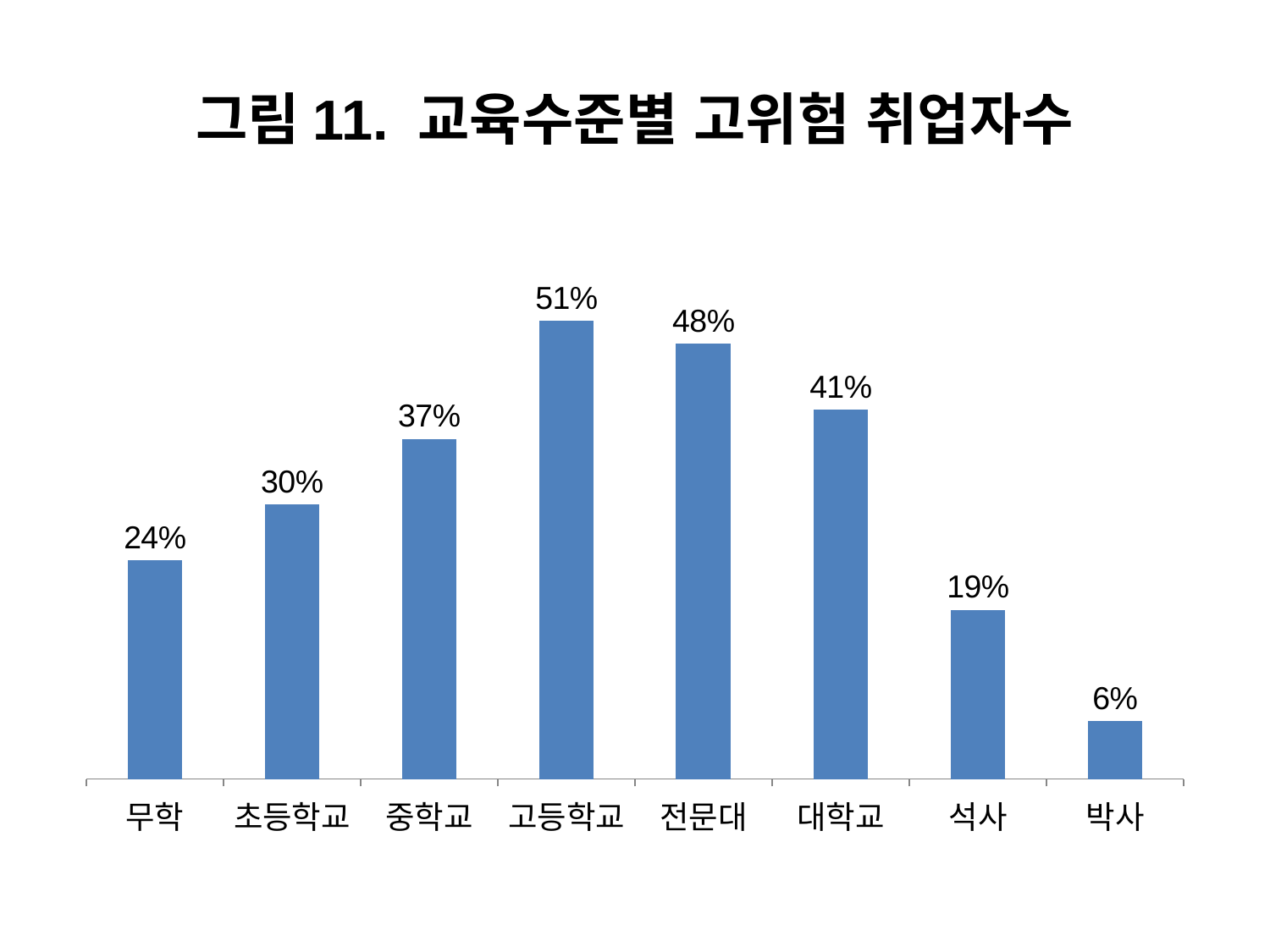

# 그림11. 교육수준별 고위험 취업자수

### Chart

| Category | 열합계 |
|---|---|
| 무학 | 0.24063018401442493 |
| 초등학교 | 0.30237100089630237 |
| 중학교 | 0.37484501832556677 |
| 고등학교 | 0.505027656631663 |
| 전문대 | 0.4799027638398508 |
| 대학교 | 0.4076003799314713 |
| 석사 | 0.18654123128802672 |
| 박사 | 0.0638418703619775 |